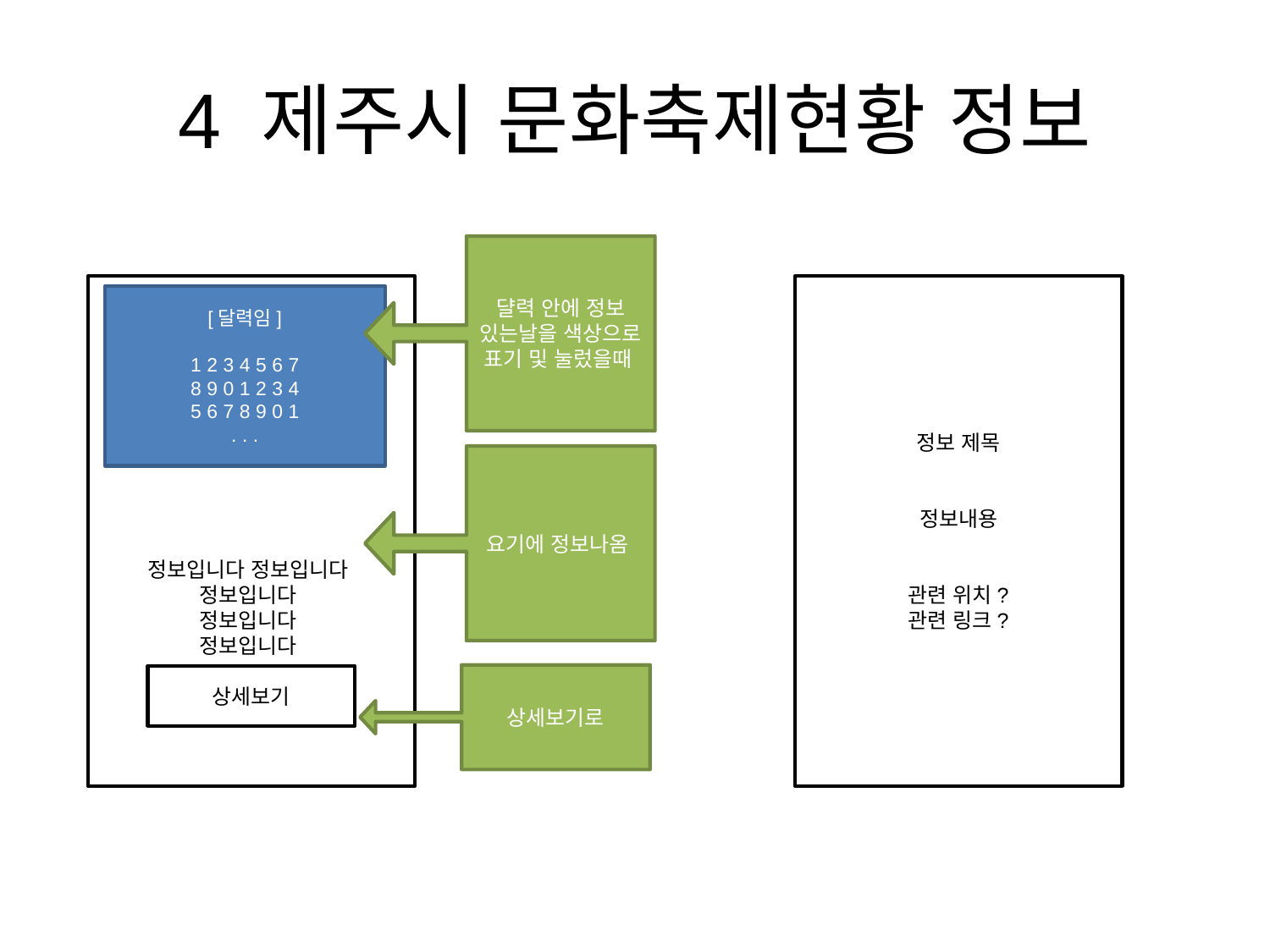

# 4 제주시 문화축제현황 정보
댤력 안에 정보 있는날을 색상으로 표기 및 눌렀을때

정보입니다 정보입니다
정보입니다
정보입니다
정보입니다

상세보기
정보 제목

정보내용

관련 위치?
관련 링크?
[달력임]

1 2 3 4 5 6 7
8 9 0 1 2 3 4
5 6 7 8 9 0 1
. . .
요기에 정보나옴
상세보기로